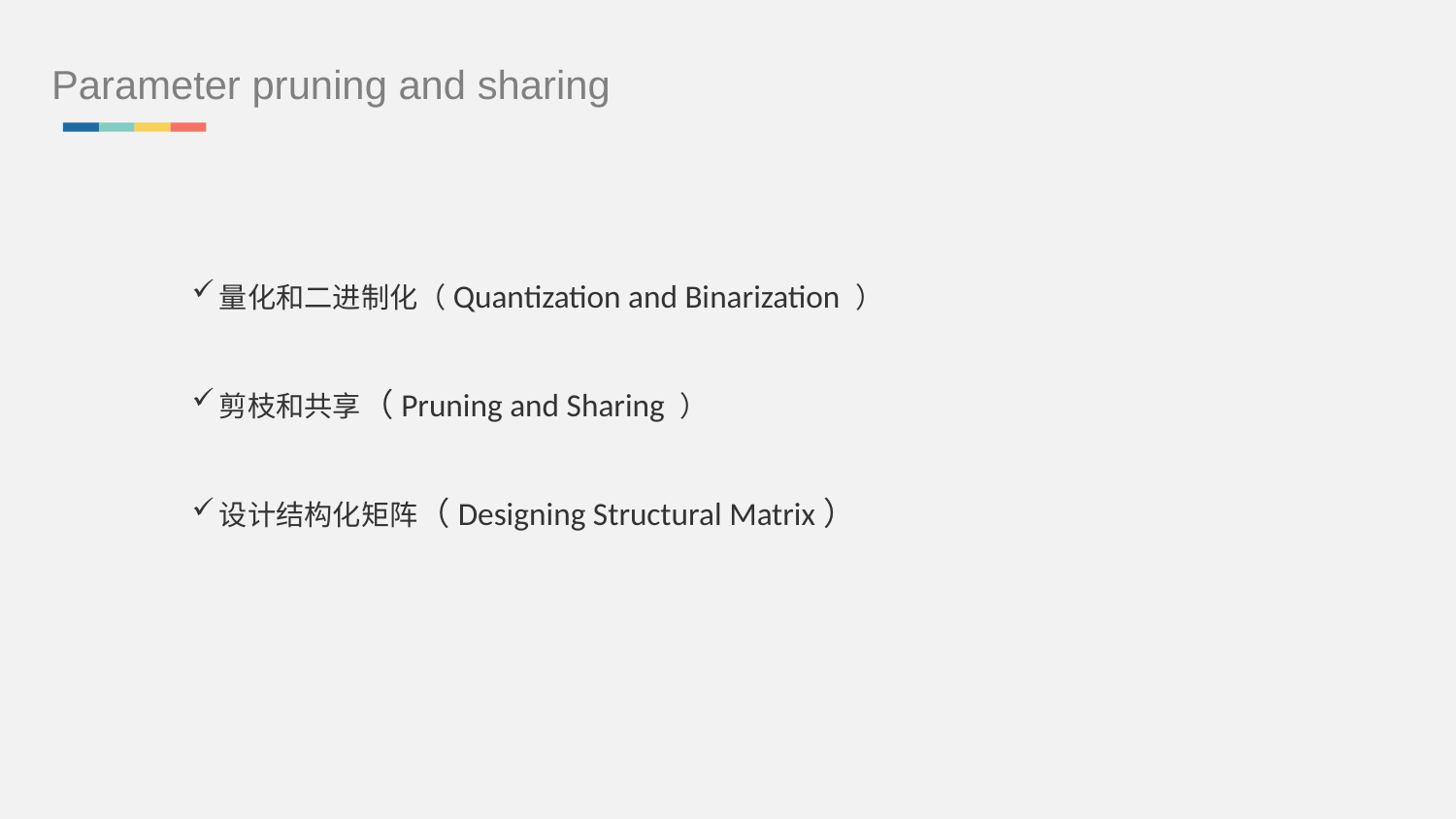

Parameter pruning and sharing

量化和二进制化（Quantization and Binarization ）

剪枝和共享（Pruning and Sharing ）

设计结构化矩阵（Designing Structural Matrix）